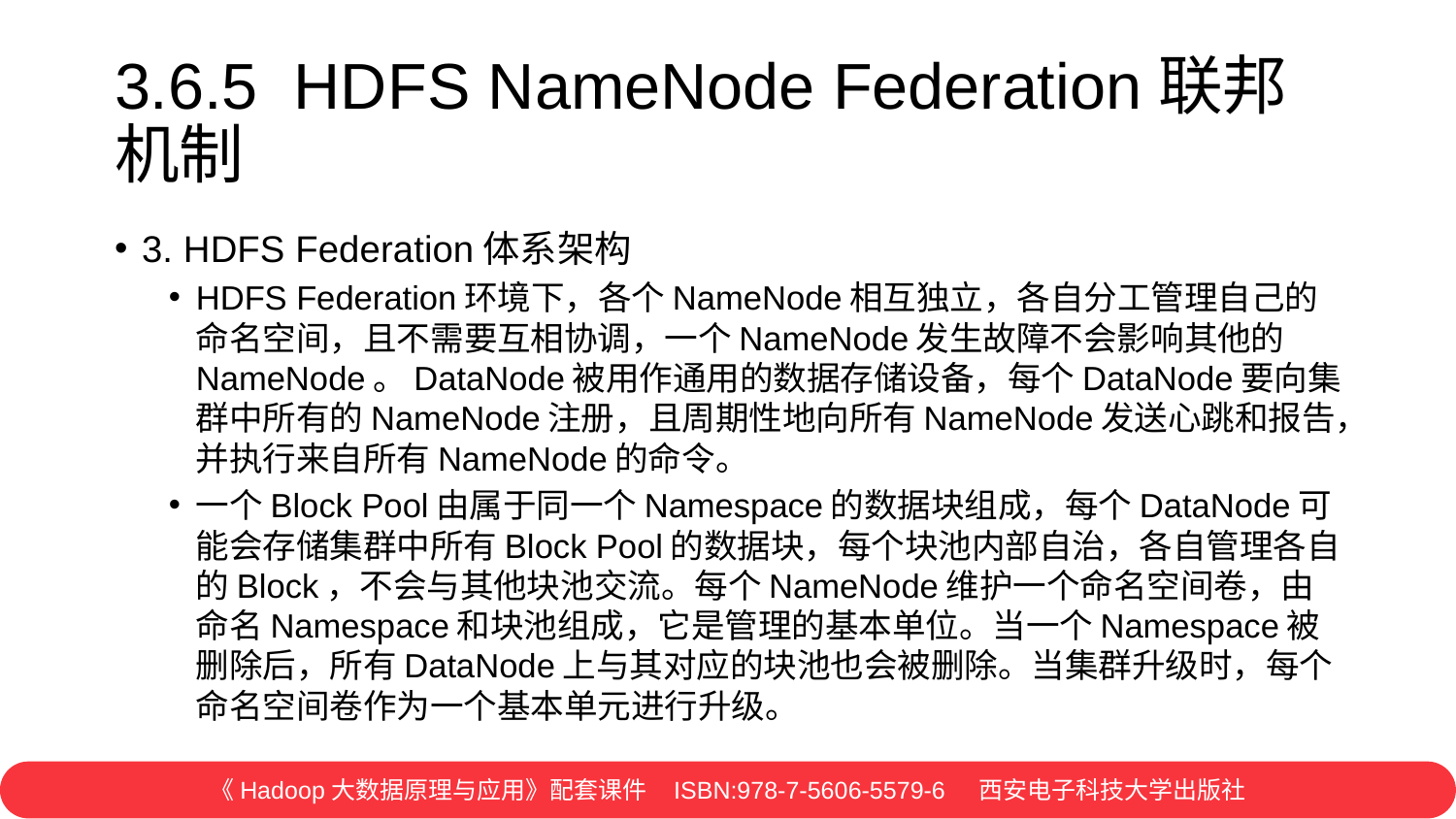

# 3.6.5  HDFS NameNode Federation联邦机制
3. HDFS Federation体系架构
HDFS Federation环境下，各个NameNode相互独立，各自分工管理自己的命名空间，且不需要互相协调，一个NameNode发生故障不会影响其他的NameNode。DataNode被用作通用的数据存储设备，每个DataNode要向集群中所有的NameNode注册，且周期性地向所有NameNode发送心跳和报告，并执行来自所有NameNode的命令。
一个Block Pool由属于同一个Namespace的数据块组成，每个DataNode可能会存储集群中所有Block Pool的数据块，每个块池内部自治，各自管理各自的Block，不会与其他块池交流。每个NameNode维护一个命名空间卷，由命名Namespace和块池组成，它是管理的基本单位。当一个Namespace被删除后，所有DataNode上与其对应的块池也会被删除。当集群升级时，每个命名空间卷作为一个基本单元进行升级。